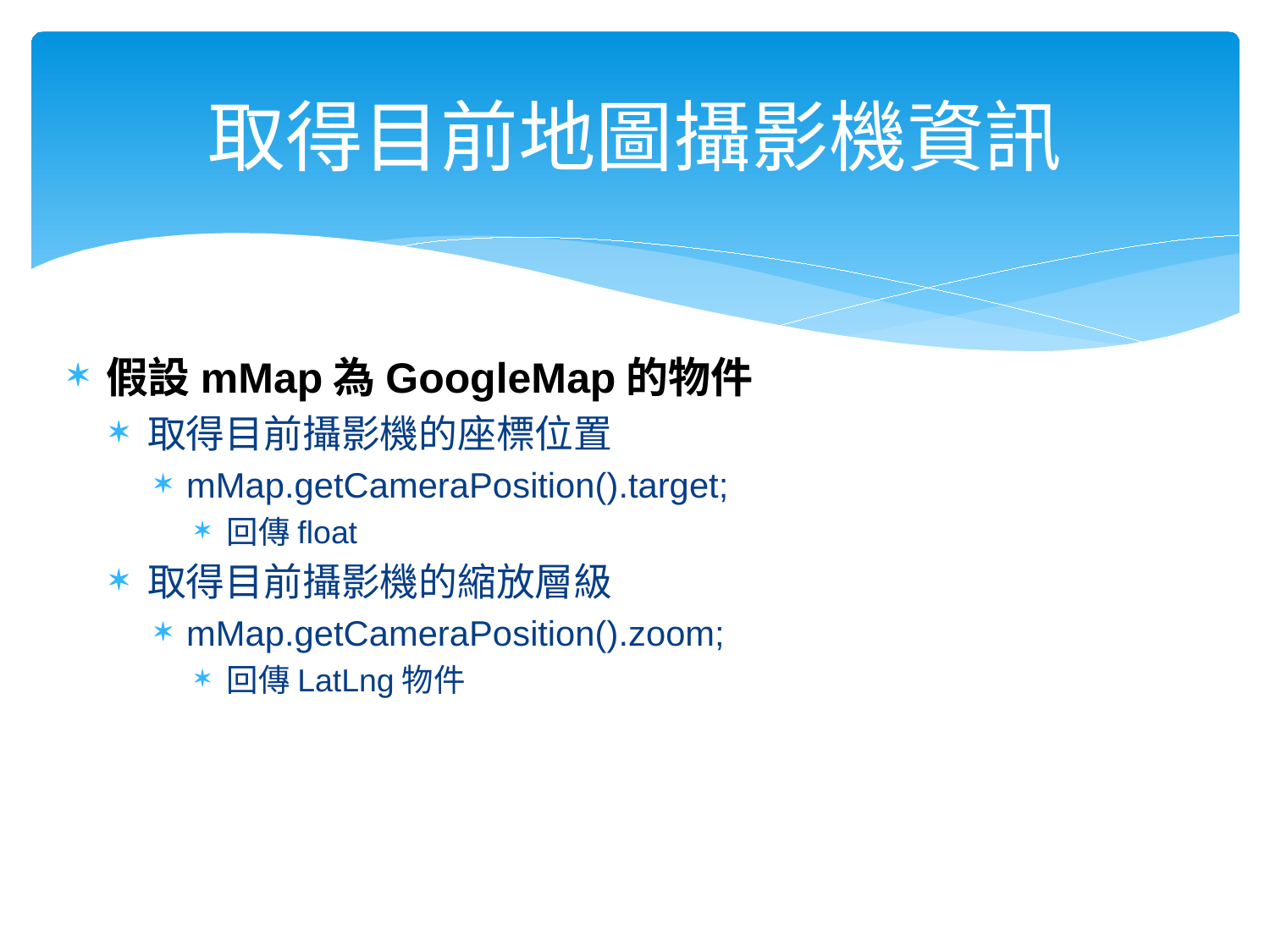

# 取得目前地圖攝影機資訊
假設mMap為GoogleMap的物件
取得目前攝影機的座標位置
mMap.getCameraPosition().target;
回傳float
取得目前攝影機的縮放層級
mMap.getCameraPosition().zoom;
回傳LatLng物件